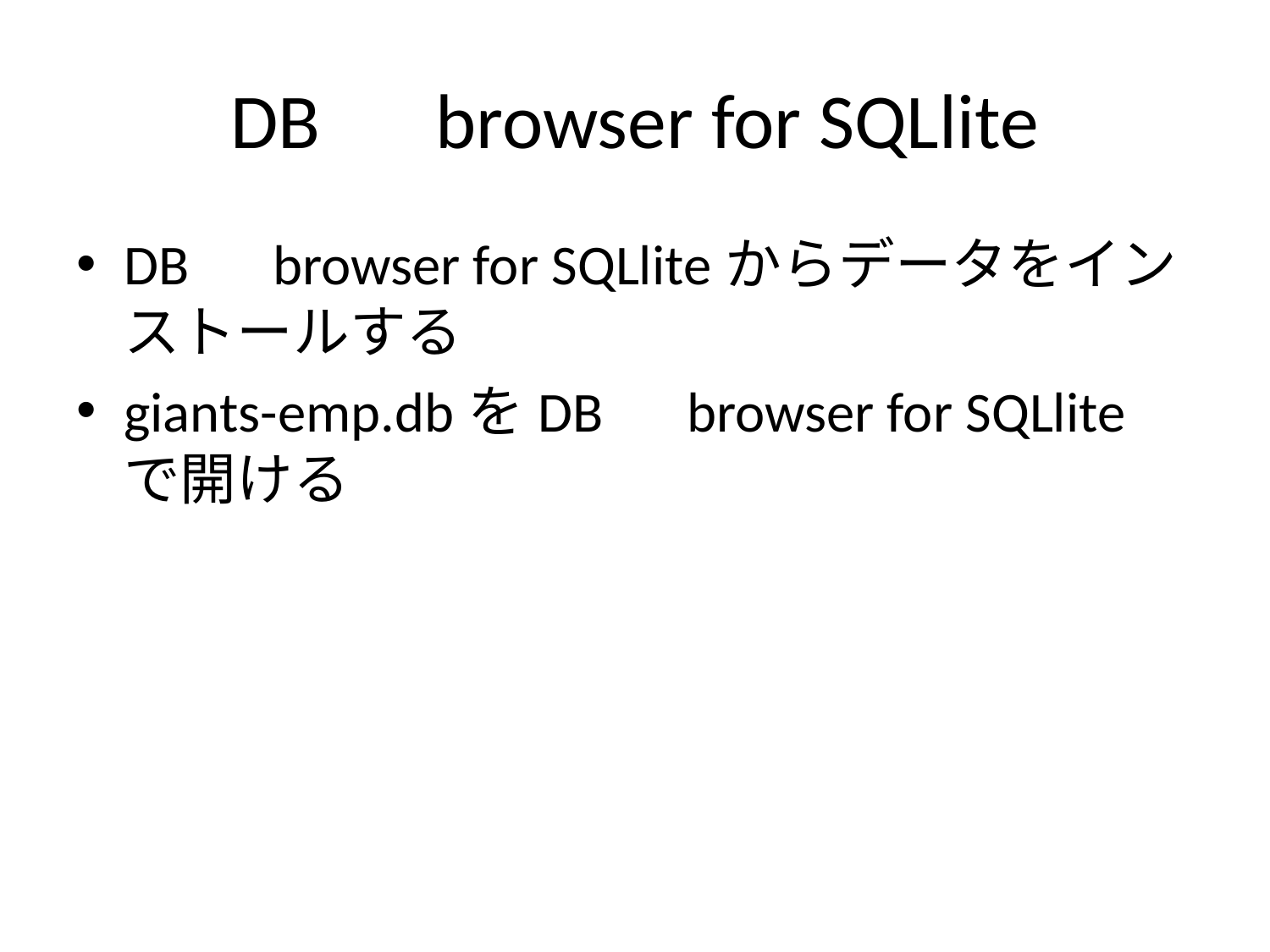

# DB　browser for SQLlite
DB　browser for SQLliteからデータをインストールする
giants-emp.dbをDB　browser for SQLliteで開ける